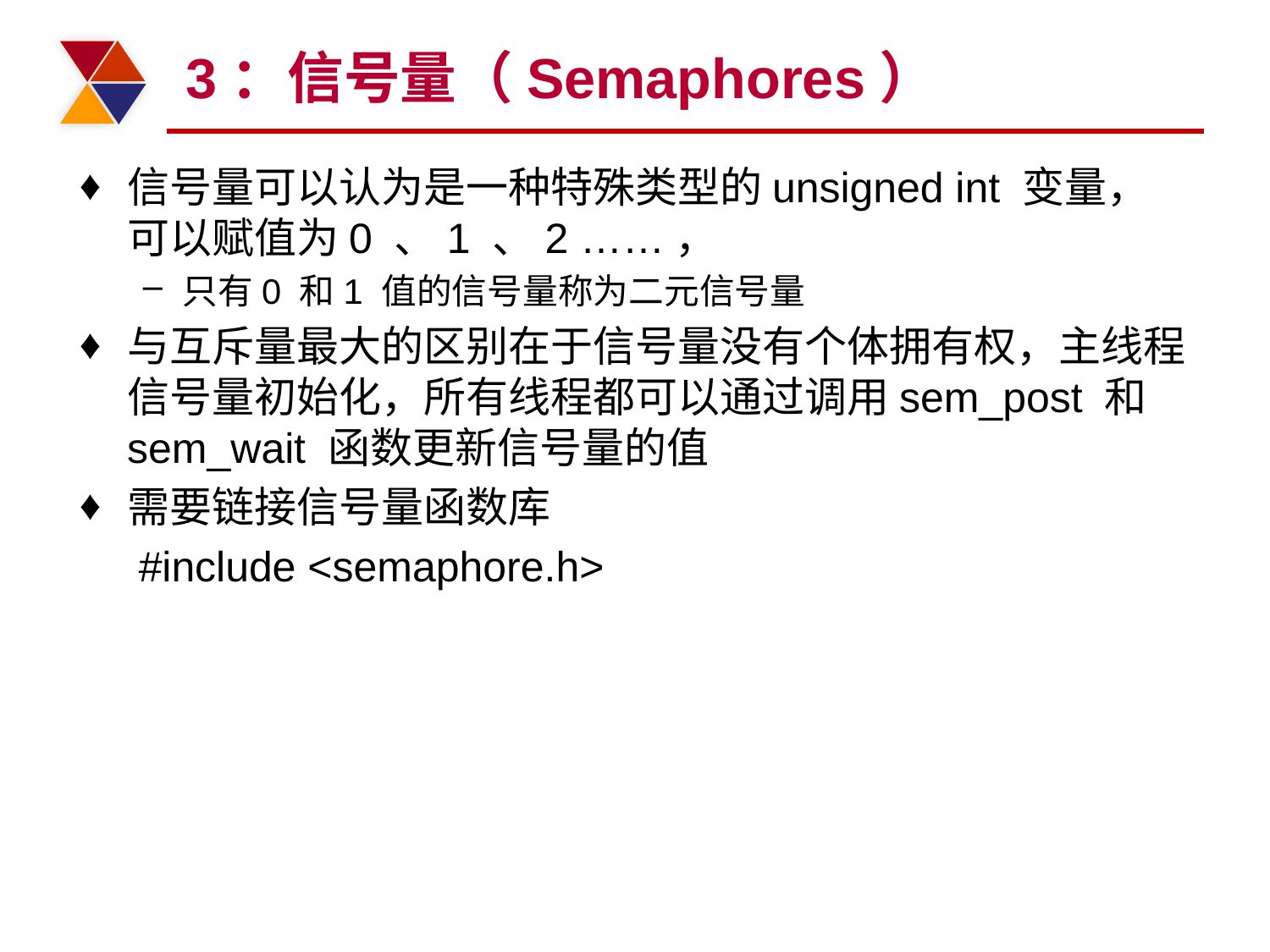

# 3：信号量（Semaphores）
信号量可以认为是一种特殊类型的unsigned int 变量，可以赋值为0 、1 、2 ……，
只有0 和1 值的信号量称为二元信号量
与互斥量最大的区别在于信号量没有个体拥有权，主线程信号量初始化，所有线程都可以通过调用sem_post 和sem_wait 函数更新信号量的值
需要链接信号量函数库
     #include <semaphore.h>